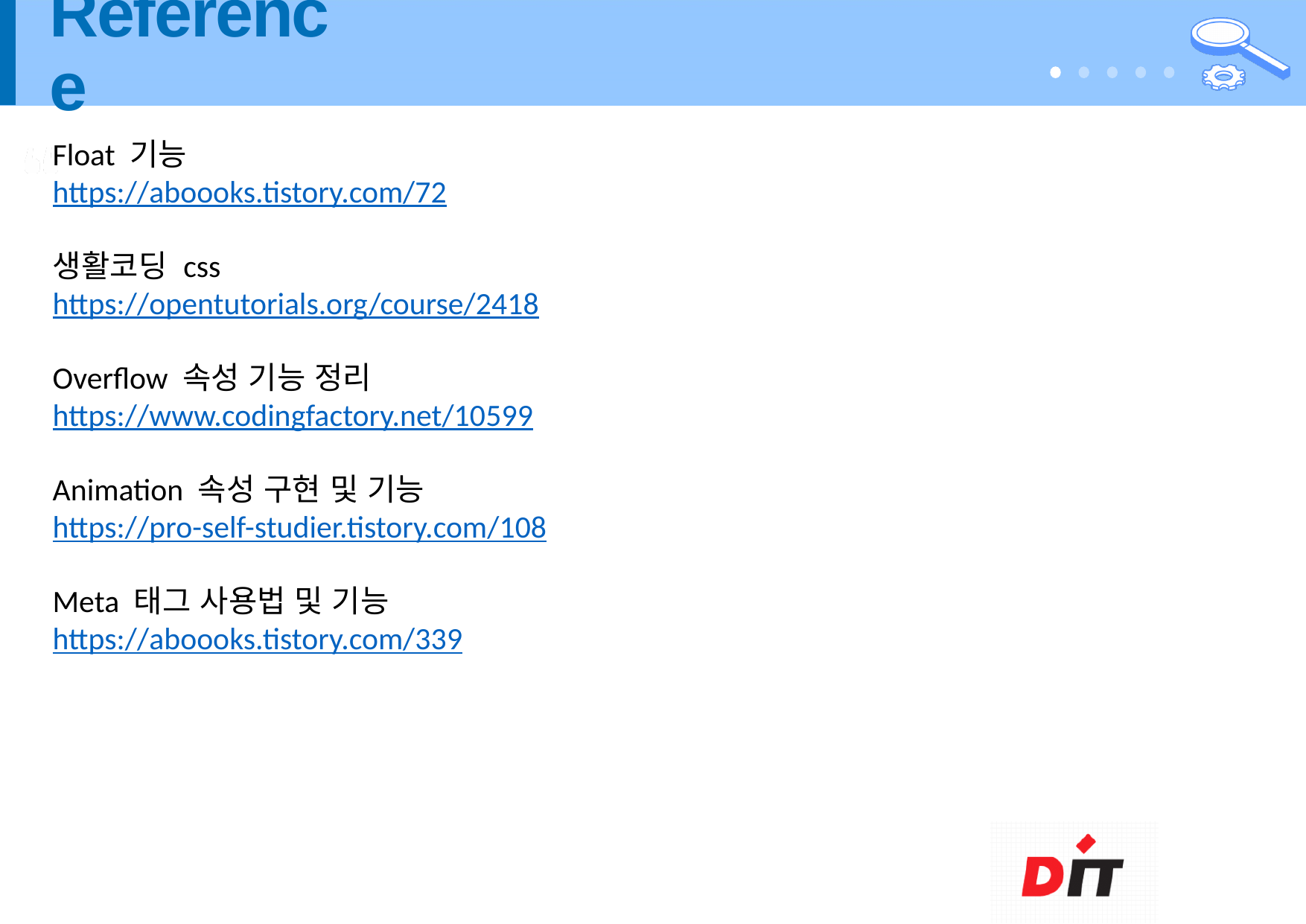

# Reference
Float 기능
https://aboooks.tistory.com/72

생활코딩 css
https://opentutorials.org/course/2418

Overflow 속성 기능 정리
https://www.codingfactory.net/10599

Animation 속성 구현 및 기능
https://pro-self-studier.tistory.com/108

Meta 태그 사용법 및 기능
https://aboooks.tistory.com/339